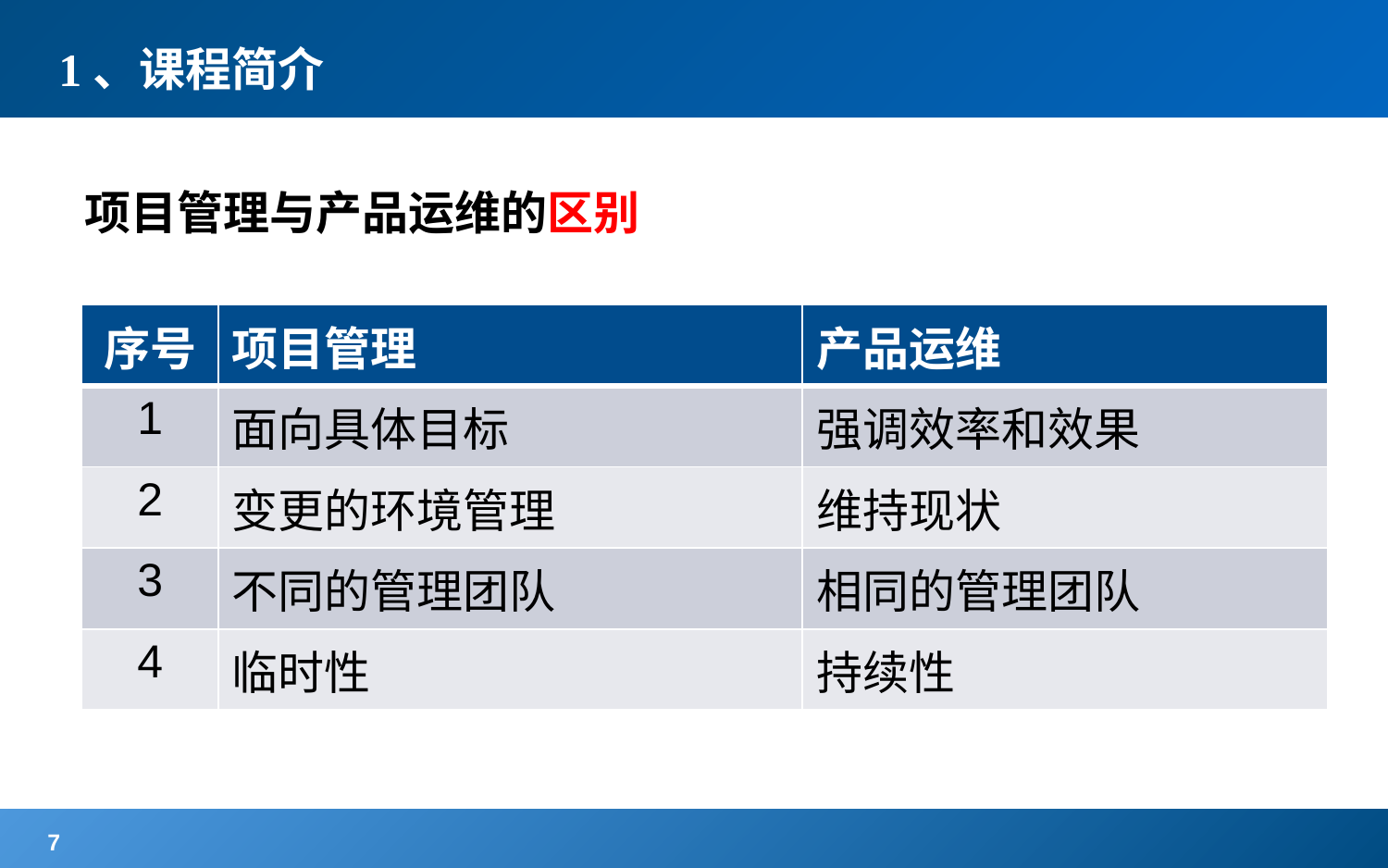

# 1、课程简介
项目管理与产品运维的区别
| 序号 | 项目管理 | 产品运维 |
| --- | --- | --- |
| 1 | 面向具体目标 | 强调效率和效果 |
| 2 | 变更的环境管理 | 维持现状 |
| 3 | 不同的管理团队 | 相同的管理团队 |
| 4 | 临时性 | 持续性 |